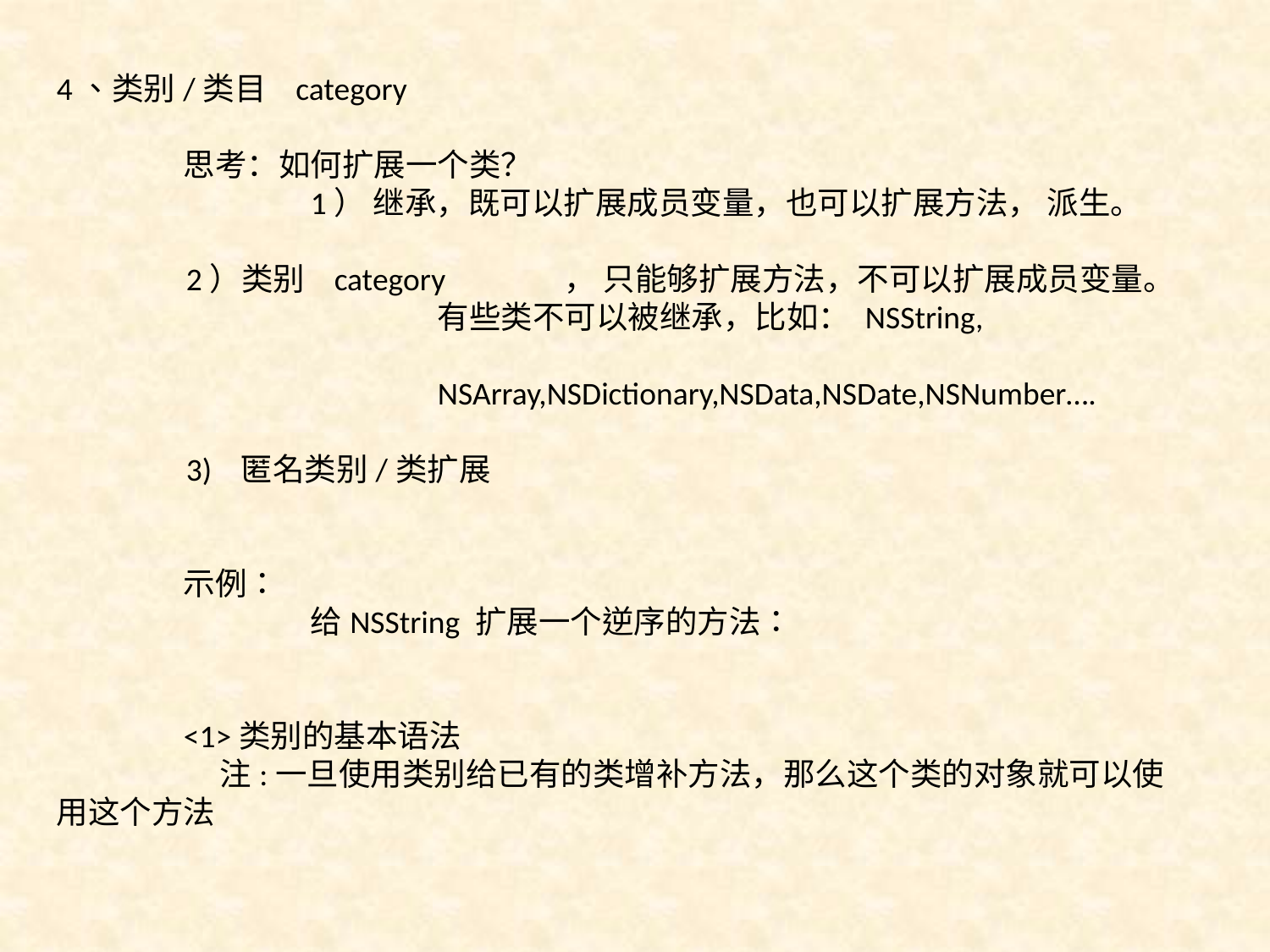

4、类别/类目   category

	思考：如何扩展一个类？
		1） 继承，既可以扩展成员变量，也可以扩展方法， 派生。

                  2）类别   category	， 只能够扩展方法，不可以扩展成员变量。
			有些类不可以被继承，比如： NSString,
			NSArray,NSDictionary,NSData,NSDate,NSNumber….

                  3)   匿名类别/类扩展

	示例：
		给NSString 扩展一个逆序的方法：

	<1>类别的基本语法
	    注:一旦使用类别给已有的类增补方法，那么这个类的对象就可以使用这个方法